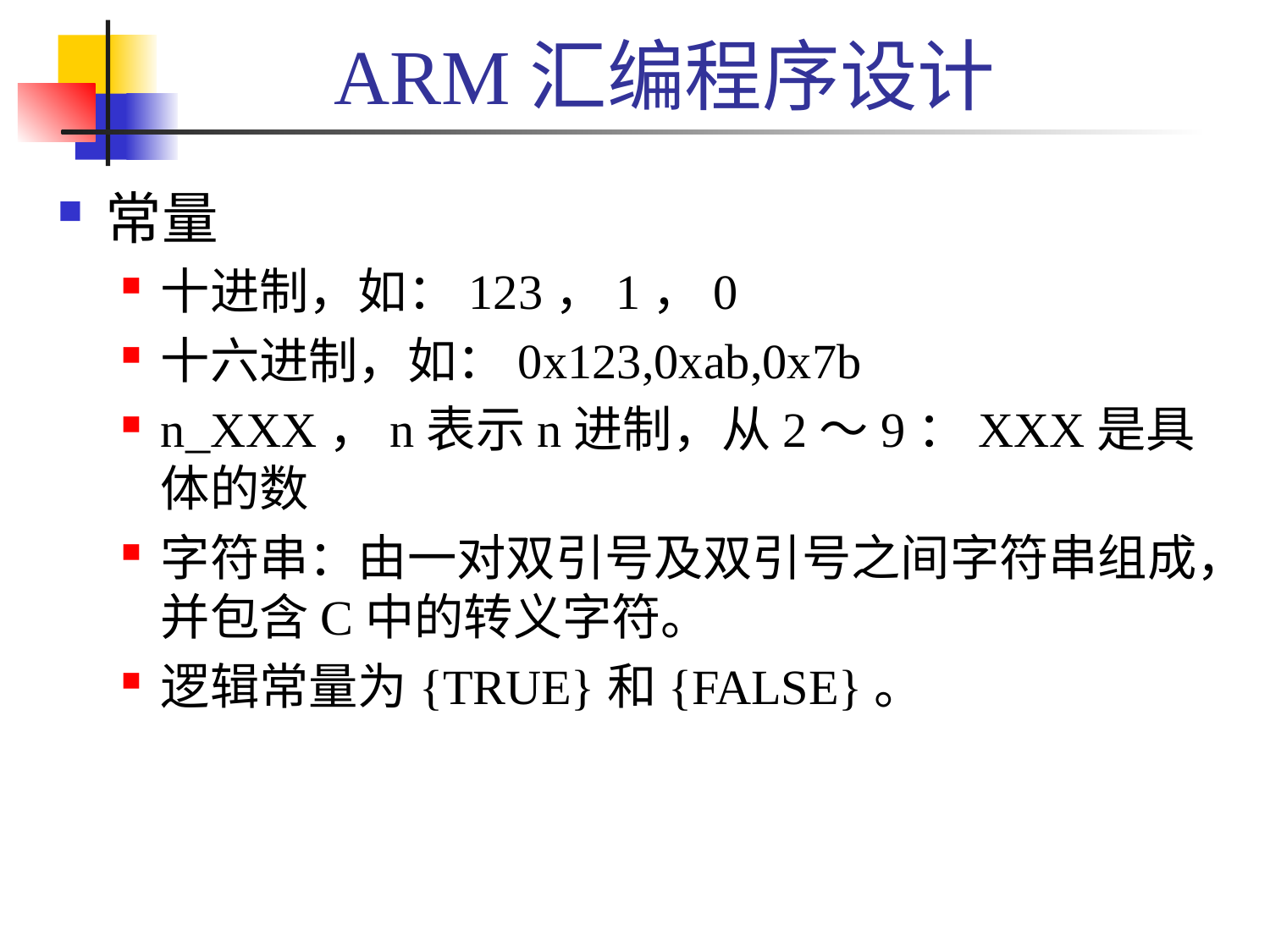

ARM汇编程序设计
常量
十进制，如：123，1，0
十六进制，如：0x123,0xab,0x7b
n_XXX，n表示n进制，从2～9：XXX是具体的数
字符串：由一对双引号及双引号之间字符串组成，并包含C中的转义字符。
逻辑常量为{TRUE}和{FALSE}。